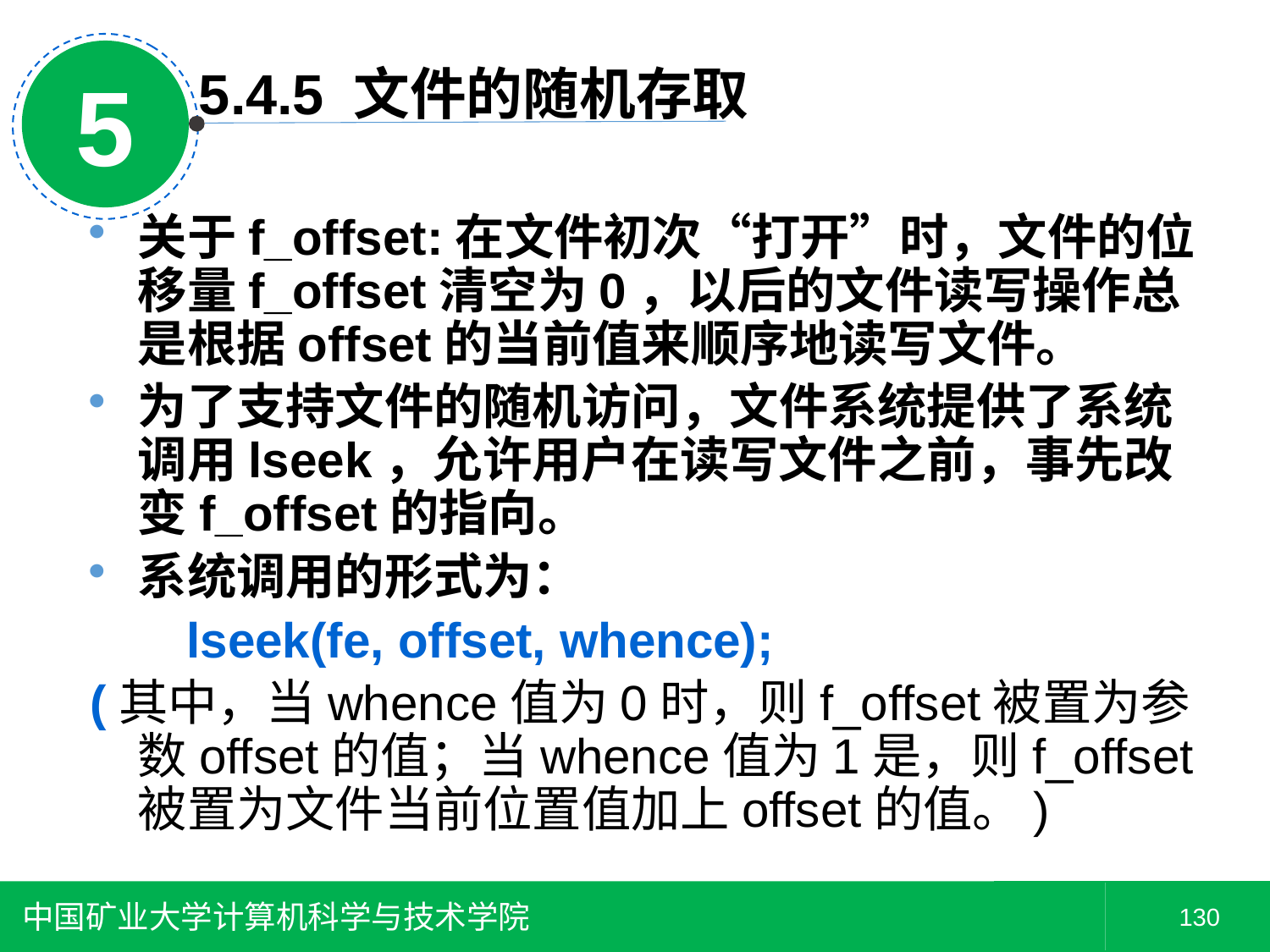

5
5.4.5 文件的随机存取

关于f_offset:在文件初次“打开”时，文件的位移量f_offset清空为0，以后的文件读写操作总是根据offset的当前值来顺序地读写文件。
为了支持文件的随机访问，文件系统提供了系统调用lseek，允许用户在读写文件之前，事先改变f_offset的指向。
系统调用的形式为：
       lseek(fe, offset, whence);
(其中，当whence值为0时，则f_offset被置为参数offset的值；当whence值为1是，则f_offset被置为文件当前位置值加上offset的值。)